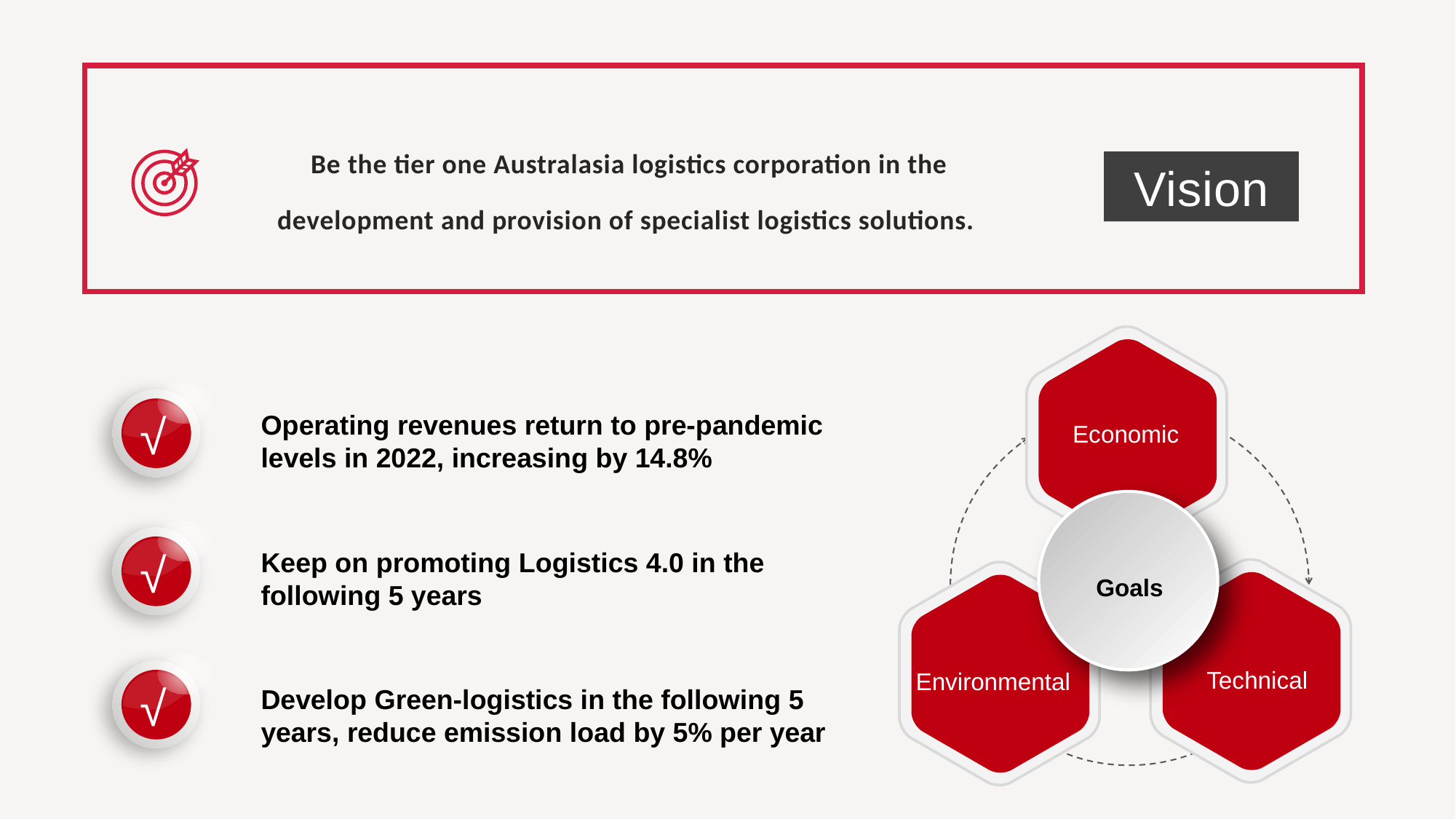

Be the tier one Australasia logistics corporation in the development and provision of specialist logistics solutions.

Vision

√
Operating revenues return to pre-pandemic levels in 2022, increasing by 14.8%
Economic

√
Keep on promoting Logistics 4.0 in the following 5 years

添加标题

Goals

√
Technical
Environmental
Develop Green-logistics in the following 5 years, reduce emission load by 5% per year

Economical